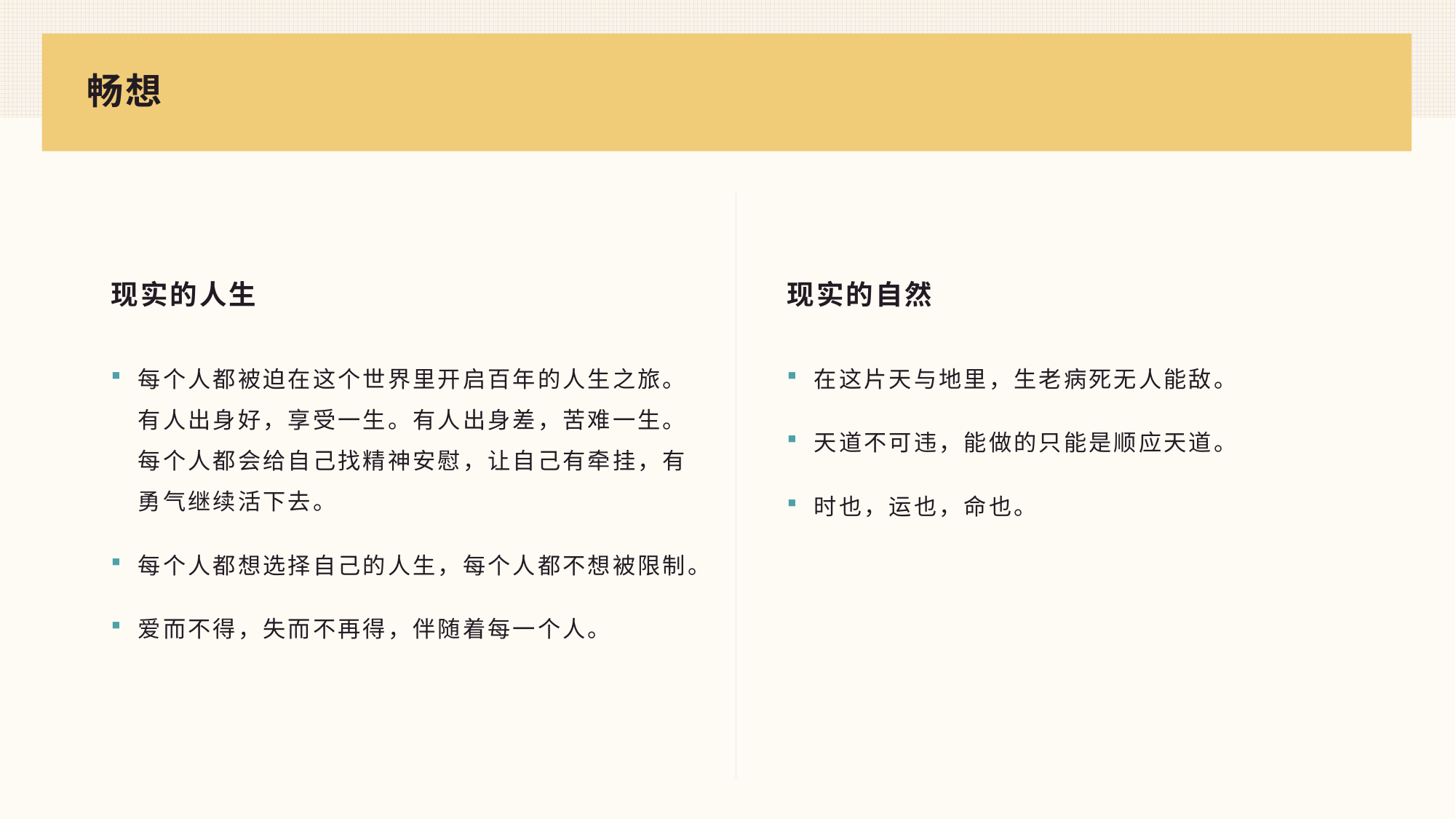

# 畅想
现实的人生
现实的自然
每个人都被迫在这个世界里开启百年的人生之旅。有人出身好，享受一生。有人出身差，苦难一生。每个人都会给自己找精神安慰，让自己有牵挂，有勇气继续活下去。
每个人都想选择自己的人生，每个人都不想被限制。
爱而不得，失而不再得，伴随着每一个人。
在这片天与地里，生老病死无人能敌。
天道不可违，能做的只能是顺应天道。
时也，运也，命也。